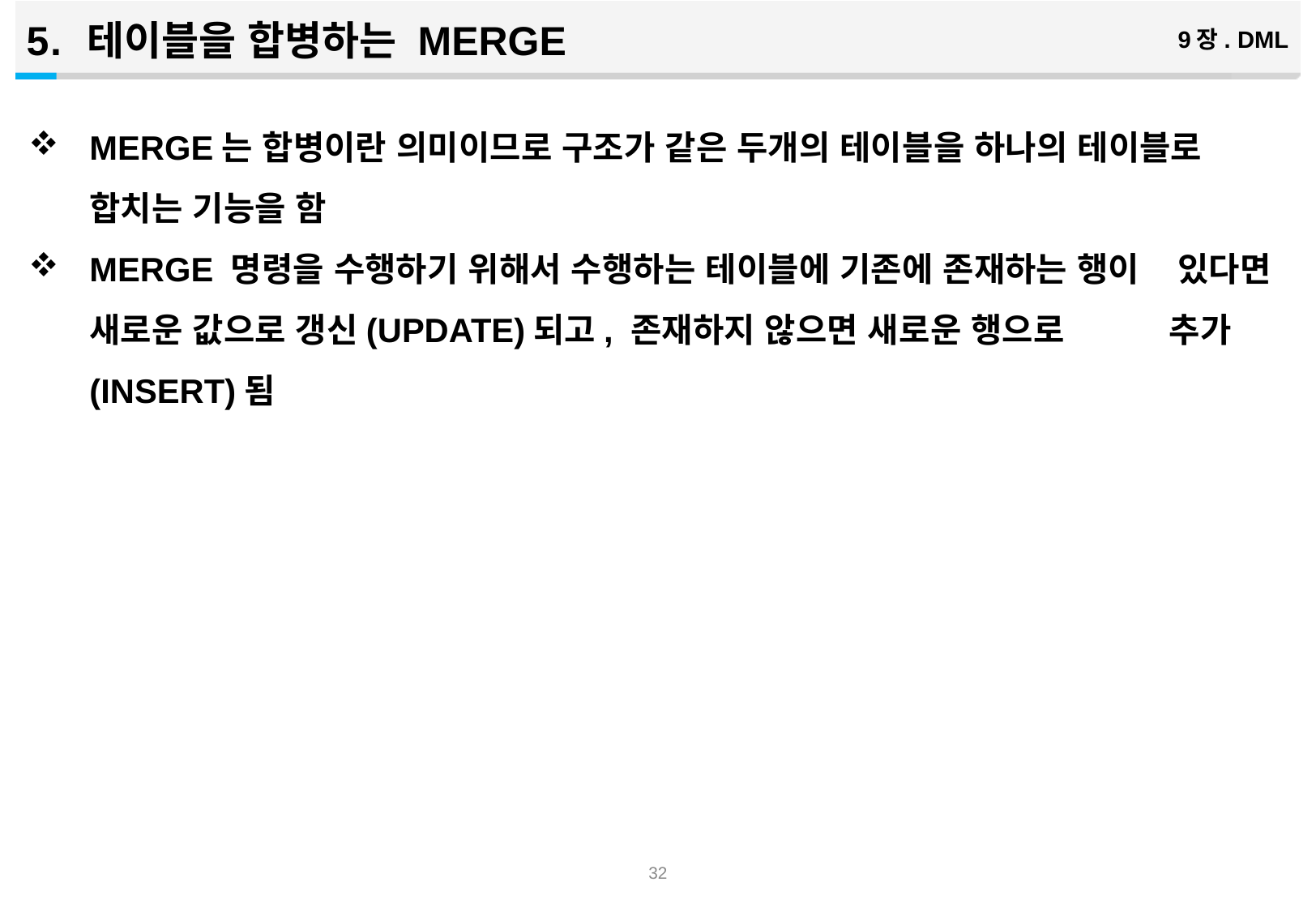

테이블을 합병하는 MERGE
9장. DML
MERGE는 합병이란 의미이므로 구조가 같은 두개의 테이블을 하나의 테이블로 합치는 기능을 함
MERGE 명령을 수행하기 위해서 수행하는 테이블에 기존에 존재하는 행이    있다면 새로운 값으로 갱신(UPDATE)되고, 존재하지 않으면 새로운 행으로           추가(INSERT)됨

32